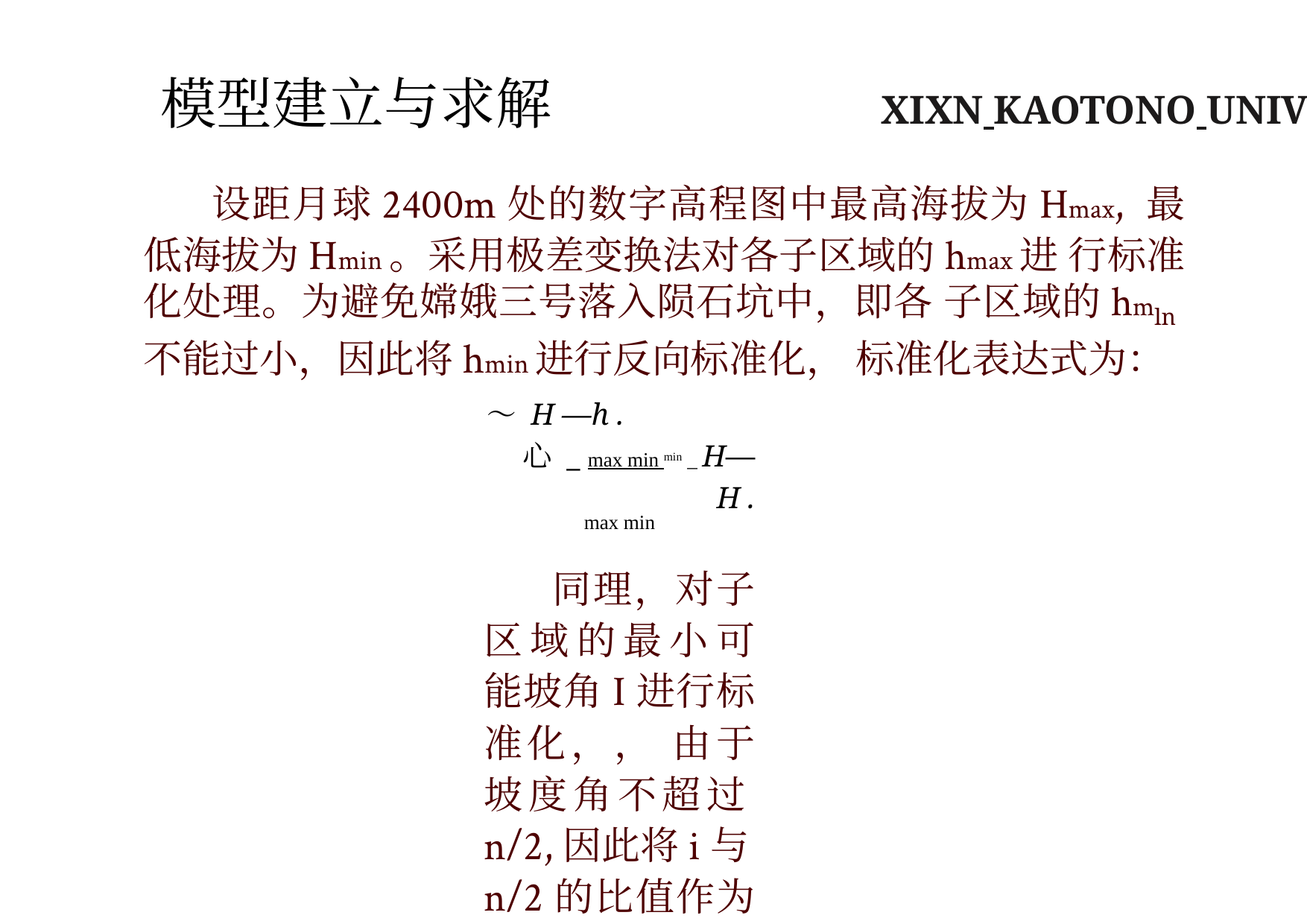

模型建立与求解                      XIXN KAOTONO UNIV6RSI^<
设距月球2400m处的数字高程图中最高海拔为Hmax, 最低海拔为Hmin。采用极差变换法对各子区域的hmax进 行标准化处理。为避免嫦娥三号落入陨石坑中，即各 子区域的hmln不能过小，因此将hmin进行反向标准化， 标准化表达式为：
〜 H —h .
心 _ max min min _ H— H .
max min
同理，对子区域的最小可能坡角I进行标准化，， 由于坡度角不超过n/2,因此将i与n/2的比值作为标准 化后的最小可能坡角。